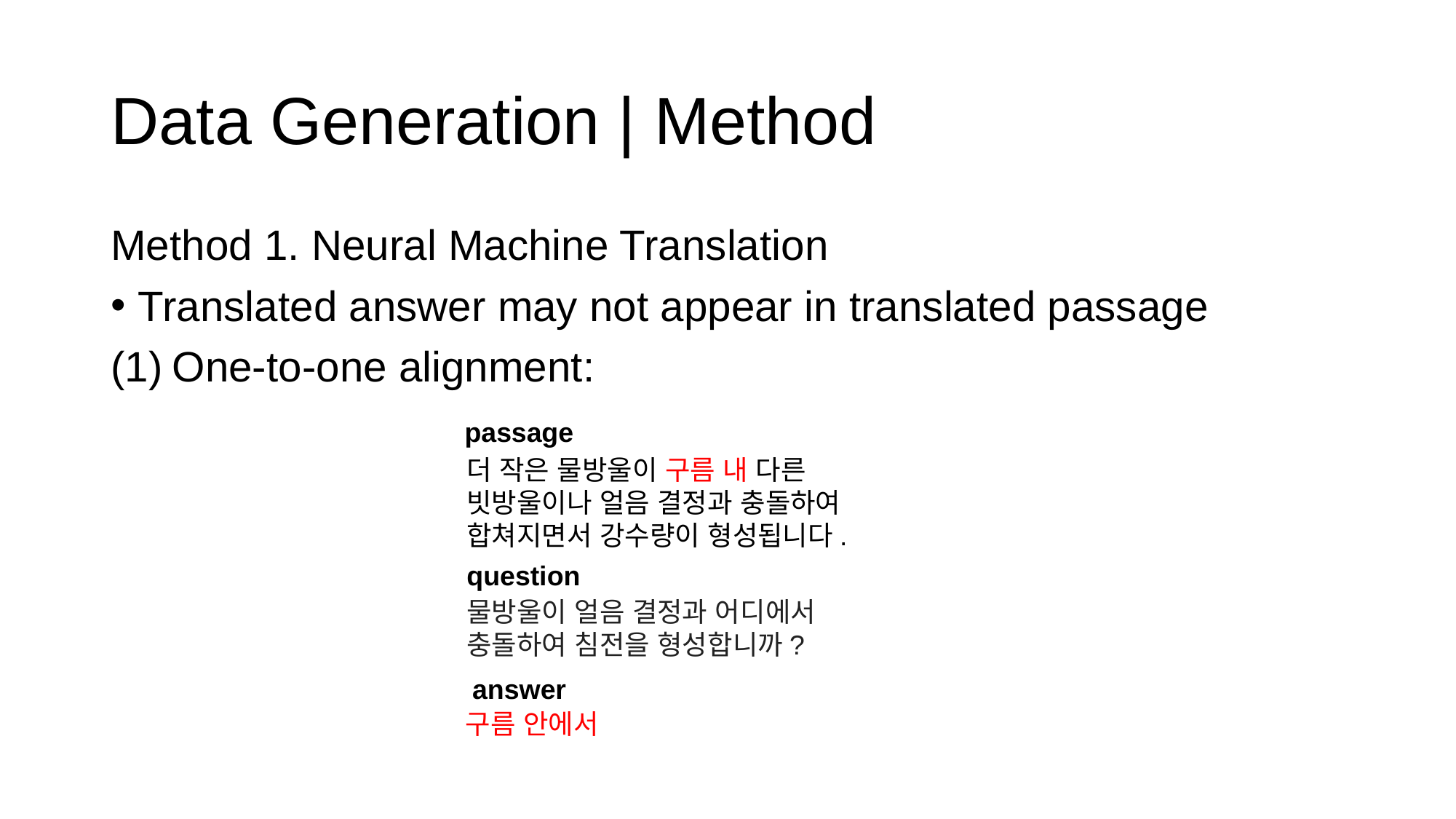

# Data Generation | Method
Method 1. Neural Machine Translation
Translated answer may not appear in translated passage
One-to-one alignment:
passage
더 작은 물방울이 구름 내 다른 빗방울이나 얼음 결정과 충돌하여 합쳐지면서 강수량이 형성됩니다.
question
물방울이 얼음 결정과 어디에서 충돌하여 침전을 형성합니까?
answer
구름 안에서